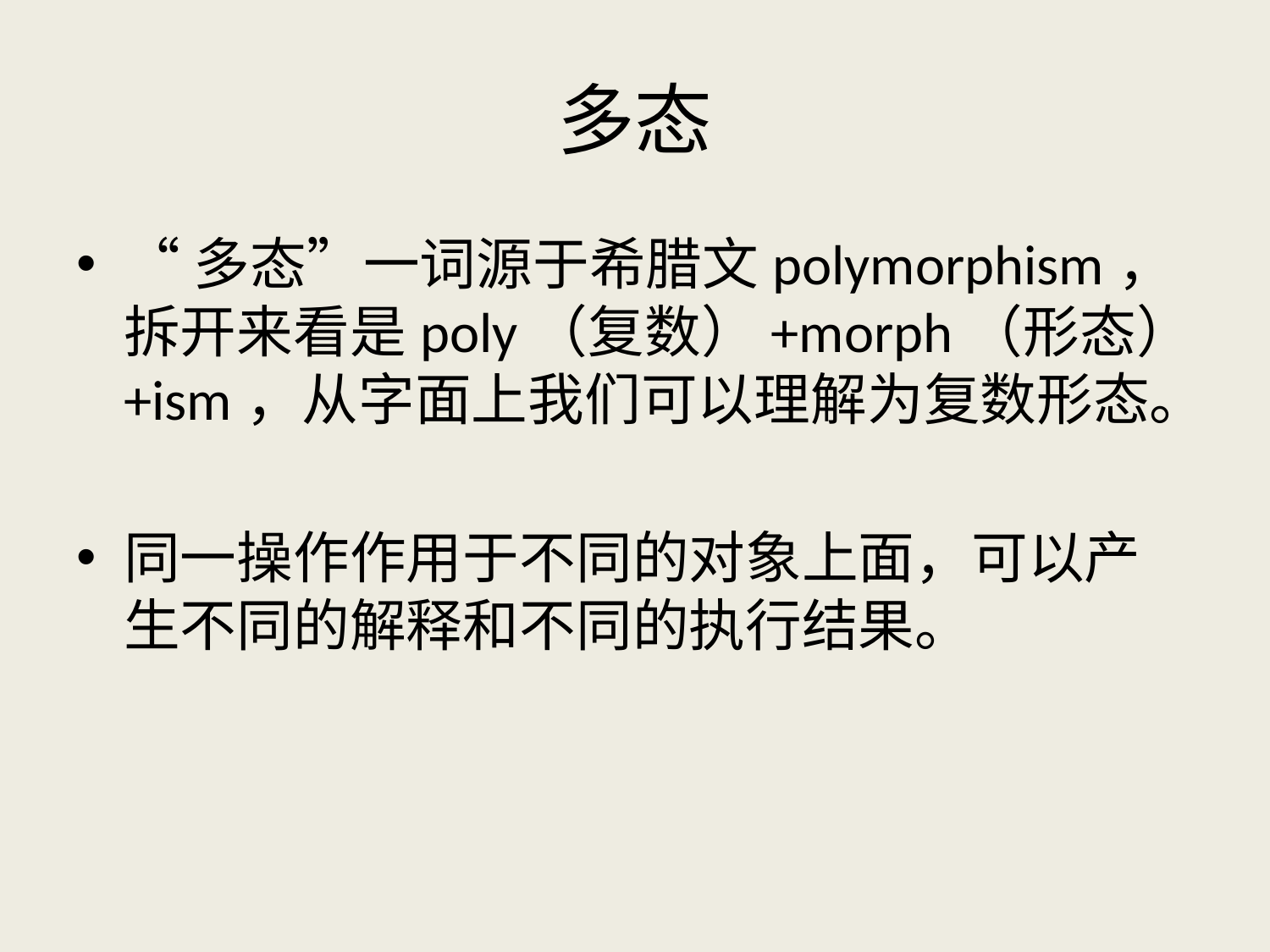

# 多态
“多态”一词源于希腊文polymorphism，拆开来看是poly（复数）+morph（形态）+ism，从字面上我们可以理解为复数形态。

同一操作作用于不同的对象上面，可以产生不同的解释和不同的执行结果。